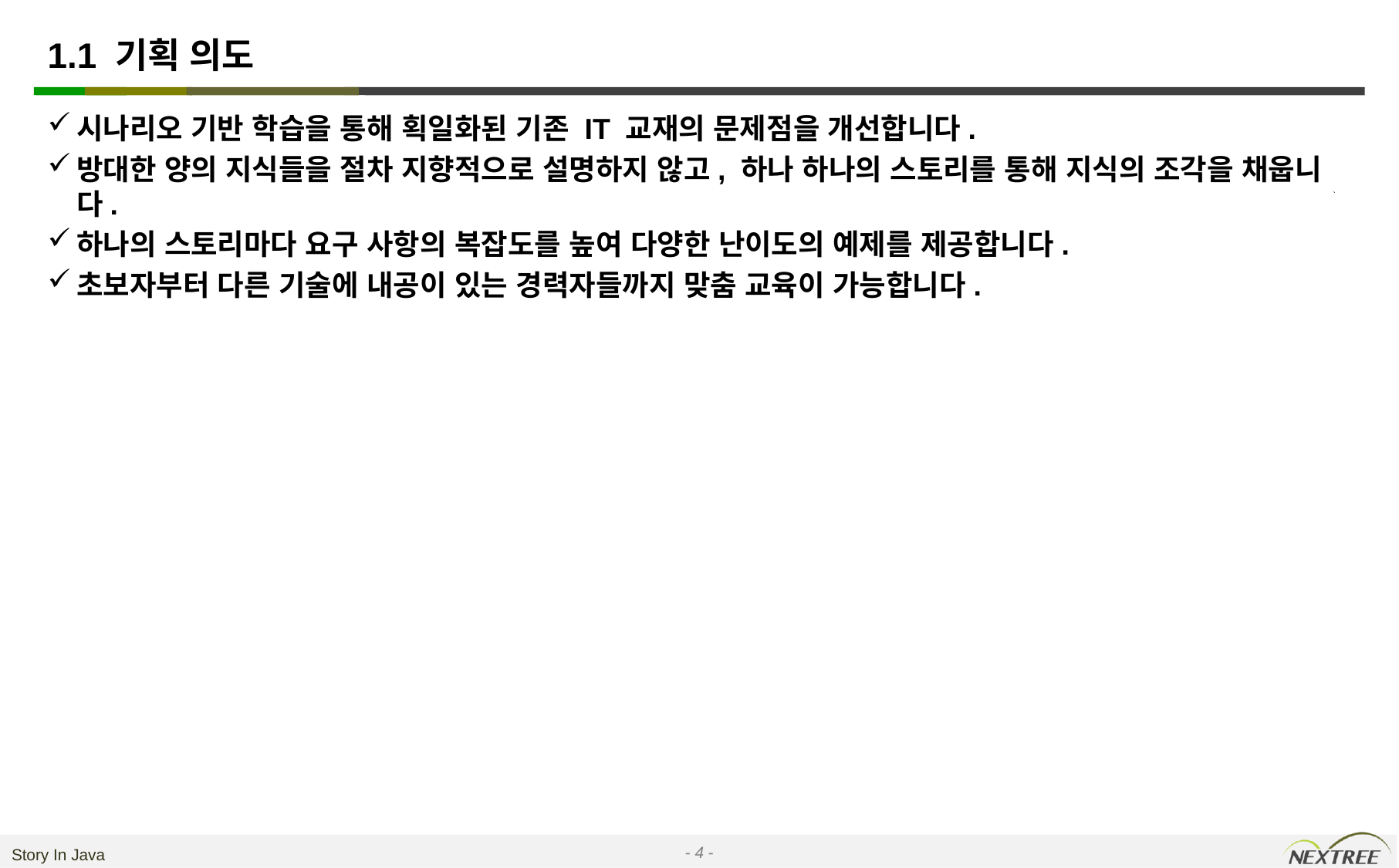

# 1.1 기획 의도
시나리오 기반 학습을 통해 획일화된 기존 IT 교재의 문제점을 개선합니다.
방대한 양의 지식들을 절차 지향적으로 설명하지 않고, 하나 하나의 스토리를 통해 지식의 조각을 채웁니다.
하나의 스토리마다 요구 사항의 복잡도를 높여 다양한 난이도의 예제를 제공합니다.
초보자부터 다른 기술에 내공이 있는 경력자들까지 맞춤 교육이 가능합니다.